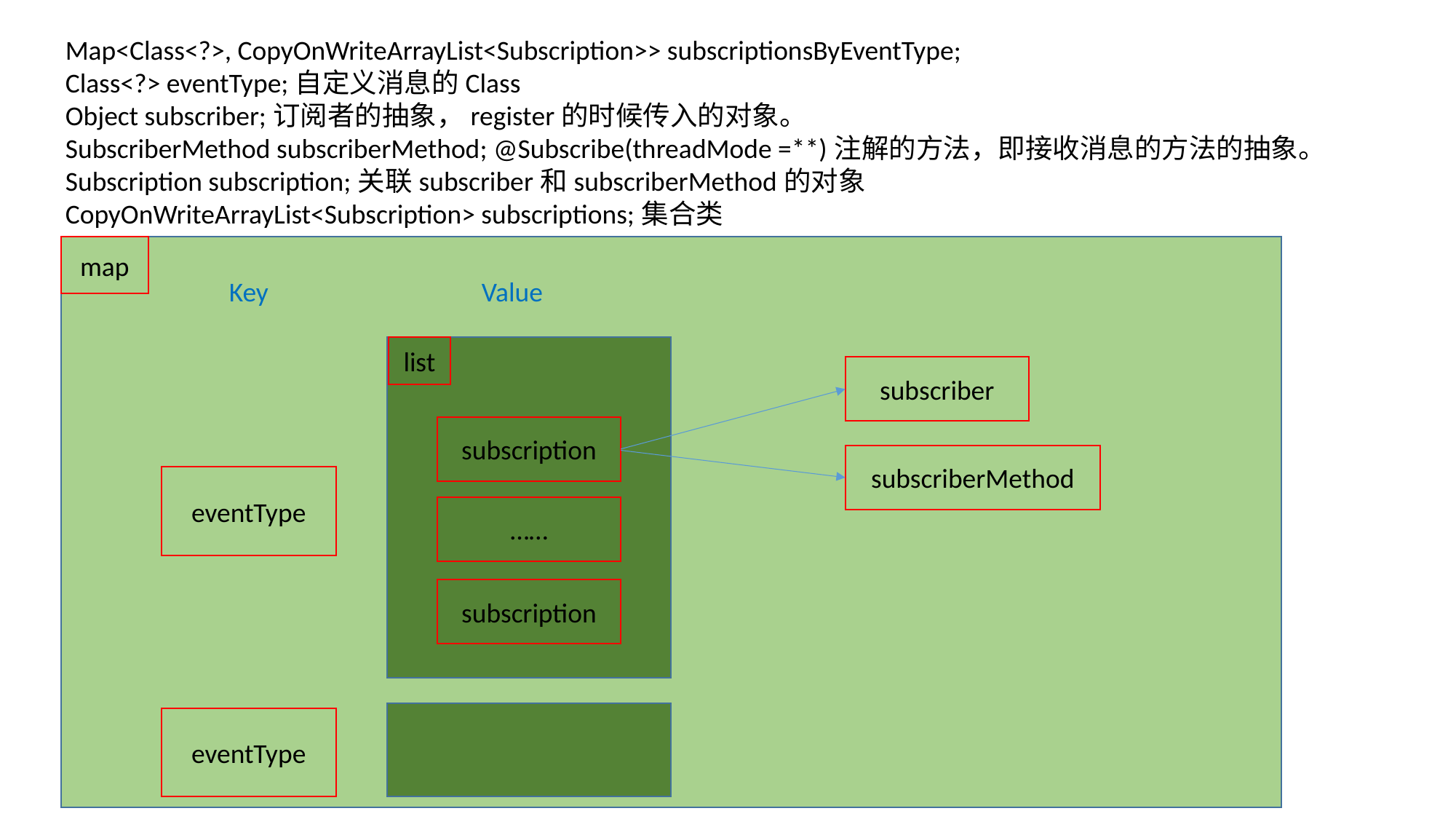

Map<Class<?>, CopyOnWriteArrayList<Subscription>> subscriptionsByEventType;
Class<?> eventType;自定义消息的Class
Object subscriber;订阅者的抽象，register的时候传入的对象。
SubscriberMethod subscriberMethod; @Subscribe(threadMode =**)注解的方法，即接收消息的方法的抽象。
Subscription subscription;关联subscriber和subscriberMethod的对象
CopyOnWriteArrayList<Subscription> subscriptions;集合类

map
Value
Key

list
subscriber
subscription
subscriberMethod
eventType
……
subscription

eventType